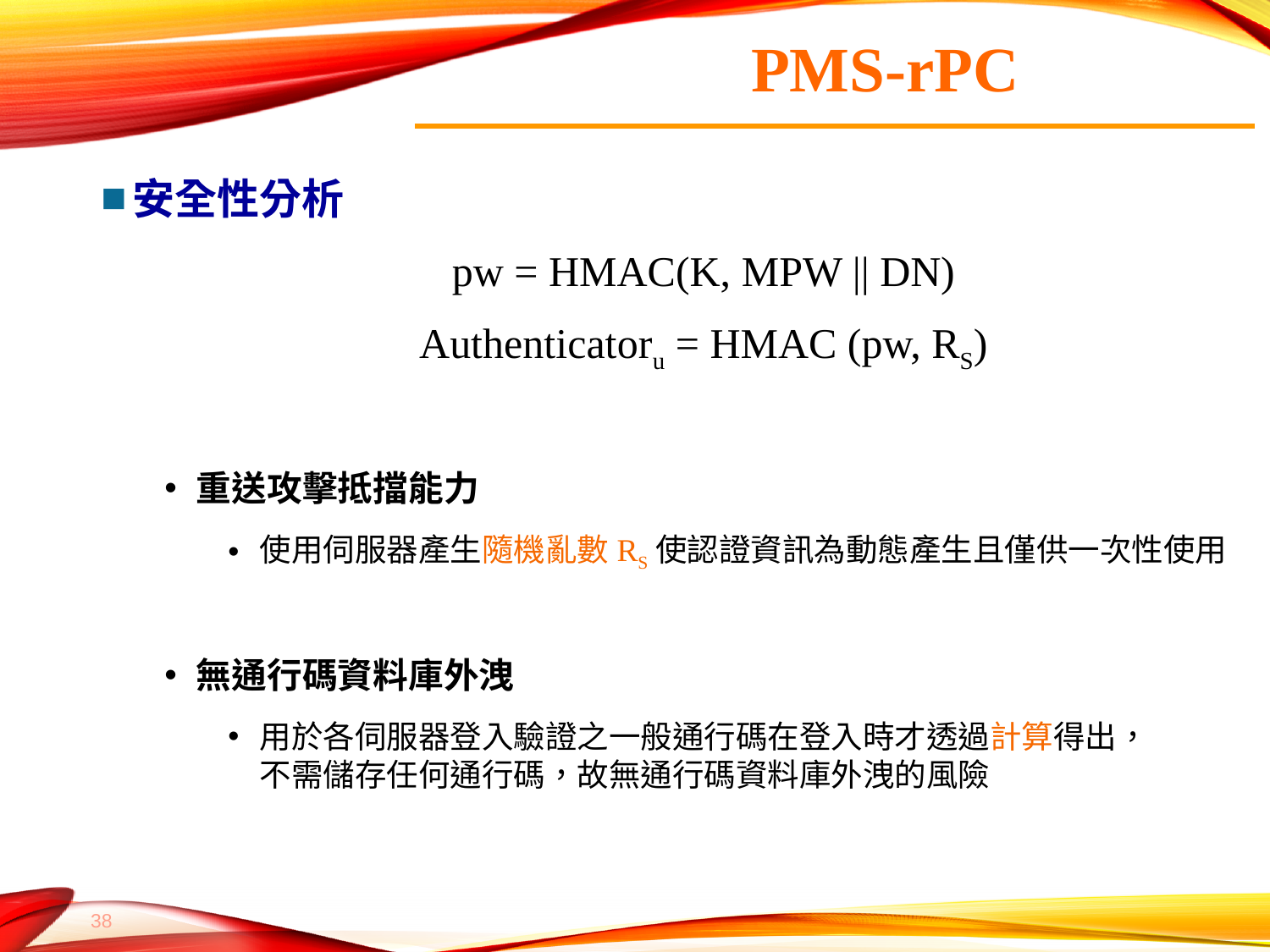

# PMS-rPC
安全性分析
pw = HMAC(K, MPW || DN)
Authenticatoru = HMAC (pw, RS)

重送攻擊抵擋能力
使用伺服器產生隨機亂數RS使認證資訊為動態產生且僅供一次性使用

無通行碼資料庫外洩
用於各伺服器登入驗證之一般通行碼在登入時才透過計算得出，
不需儲存任何通行碼，故無通行碼資料庫外洩的風險
38